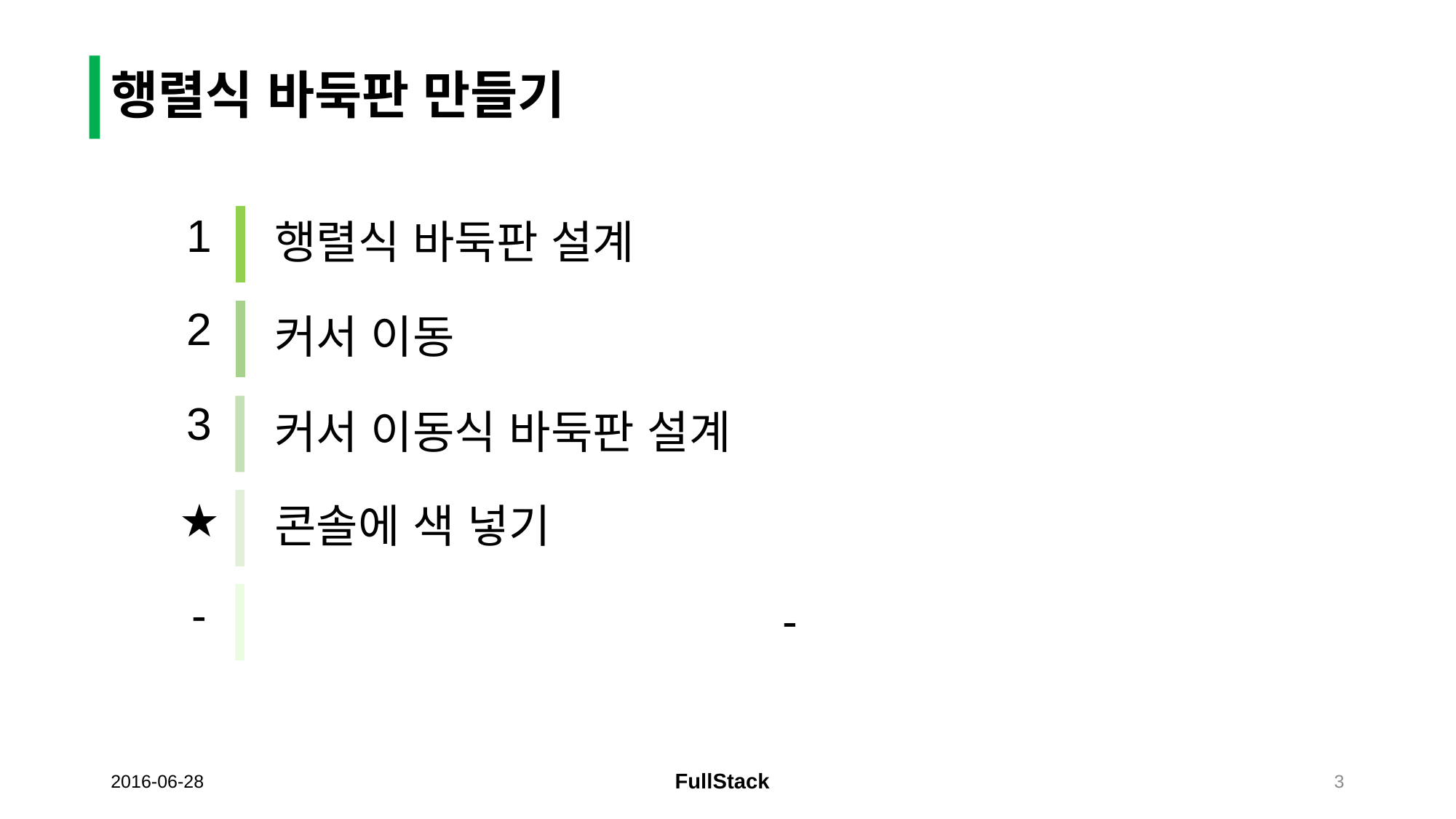

# 행렬식 바둑판 만들기
행렬식 바둑판 설계
1
2
커서 이동
3
커서 이동식 바둑판 설계
콘솔에 색 넣기
★
-
-
2016-06-28
3